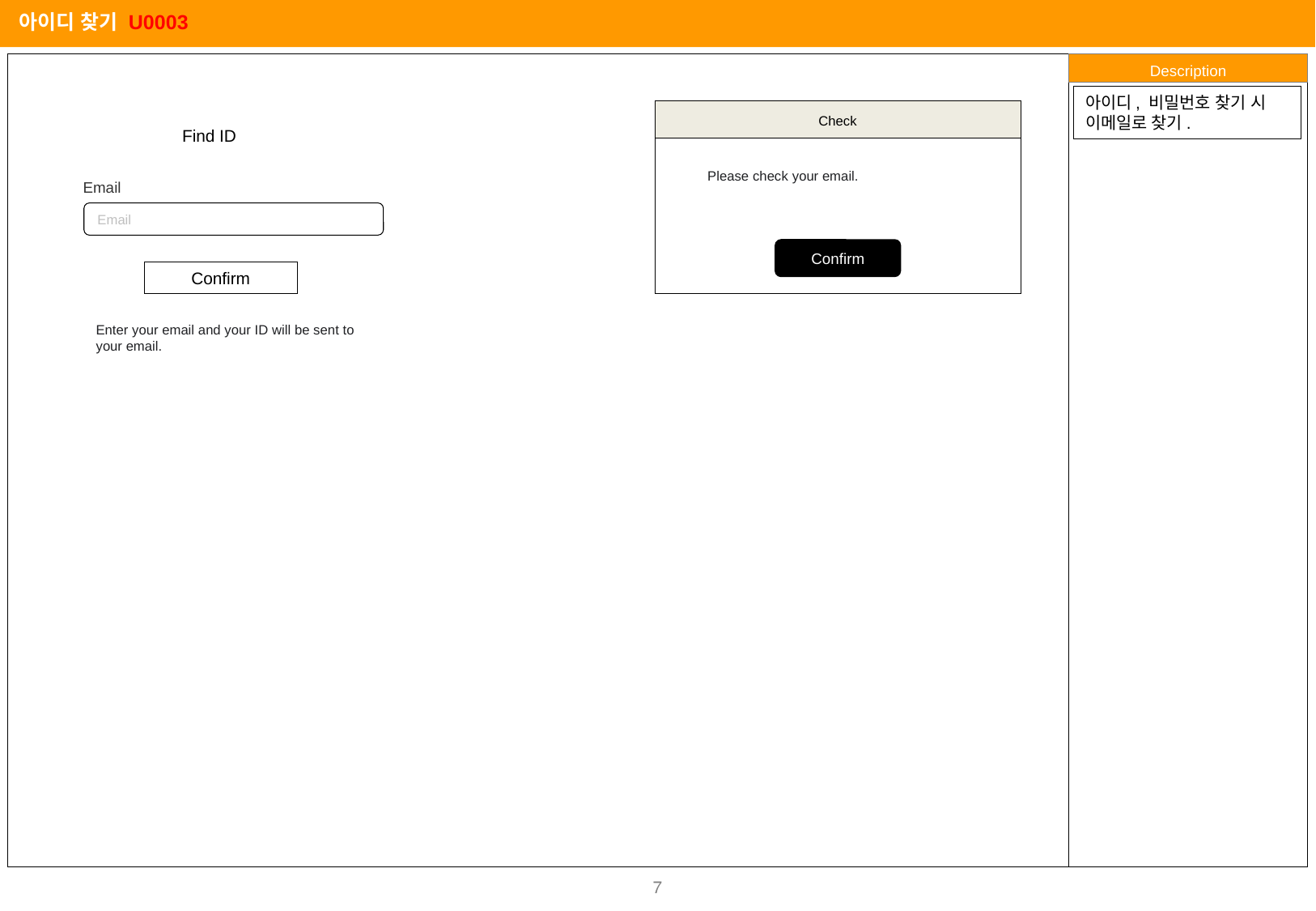

아이디 찾기 U0003
아이디, 비밀번호 찾기 시 이메일로 찾기.

Check
Find ID

Please check your email.
Email
Email
Confirm
Confirm
Enter your email and your ID will be sent to your email.